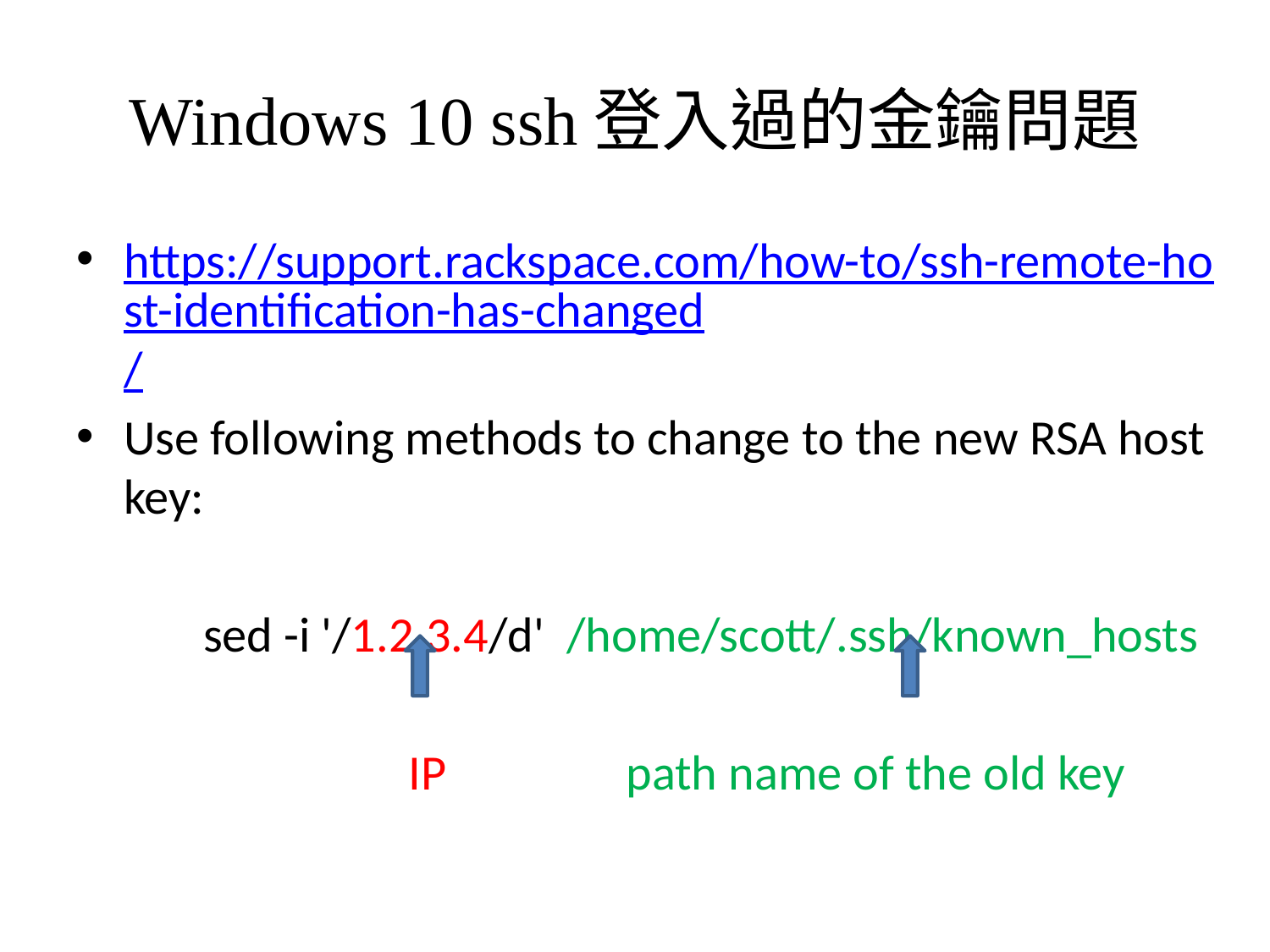

# Windows 10 ssh登入過的金鑰問題
https://support.rackspace.com/how-to/ssh-remote-host-identification-has-changed/
Use following methods to change to the new RSA host key:

	sed -i '/1.2.3.4/d'  /home/scott/.ssh/known_hosts

		       IP                path name of the old key